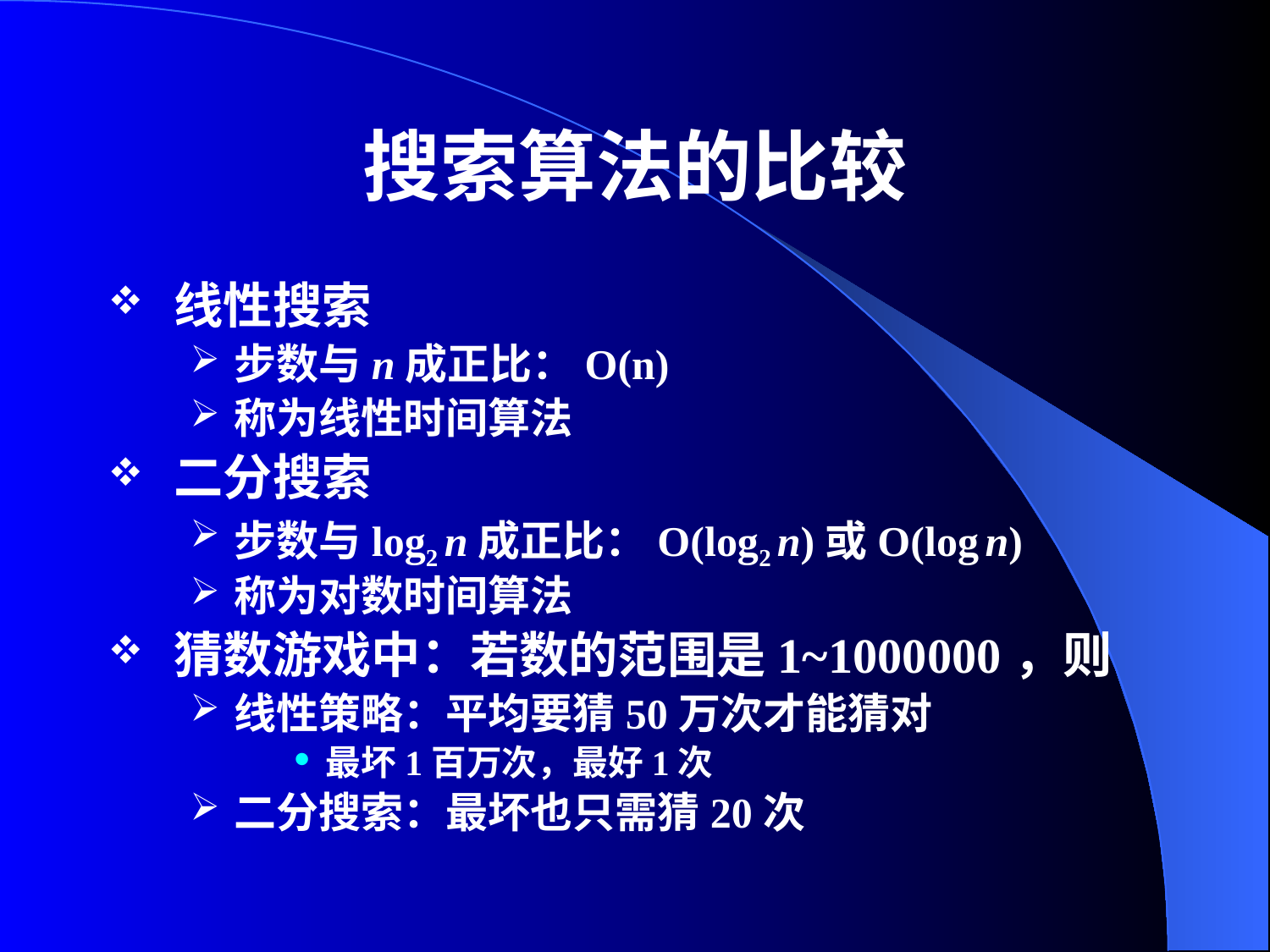

# 搜索算法的比较
线性搜索
步数与n成正比：O(n)
称为线性时间算法
二分搜索
步数与log2 n成正比：O(log2 n)或O(log n)
称为对数时间算法
猜数游戏中：若数的范围是1~1000000，则
线性策略：平均要猜50万次才能猜对
最坏1百万次，最好1次
二分搜索：最坏也只需猜20次